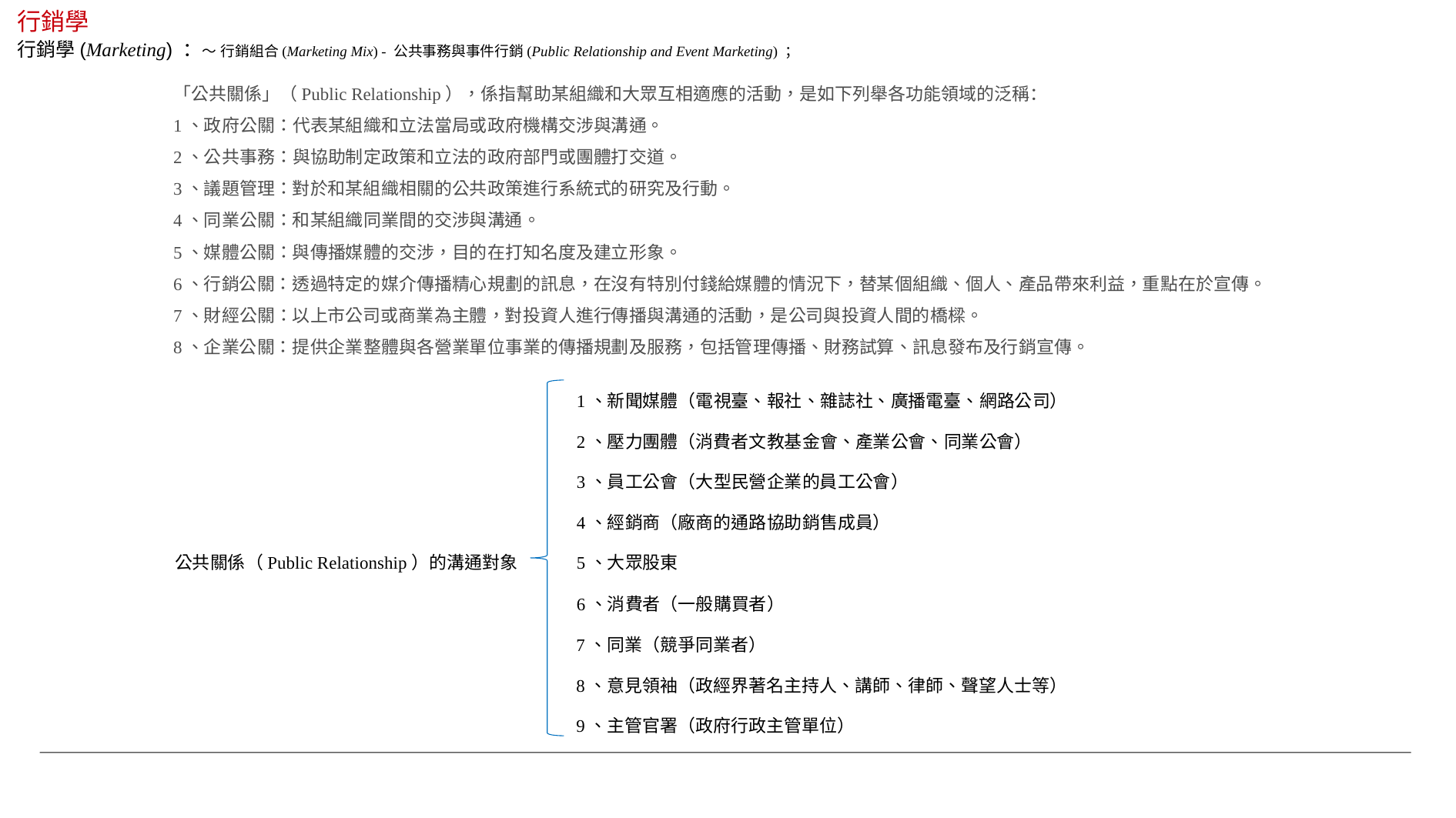

行銷學
行銷學(Marketing) ：～ 行銷組合(Marketing Mix) - 公共事務與事件行銷(Public Relationship and Event Marketing) ；
「公共關係」（Public Relationship），係指幫助某組織和大眾互相適應的活動，是如下列舉各功能領域的泛稱：
1、政府公關：代表某組織和立法當局或政府機構交涉與溝通。
2、公共事務：與協助制定政策和立法的政府部門或團體打交道。
3、議題管理：對於和某組織相關的公共政策進行系統式的研究及行動。
4、同業公關：和某組織同業間的交涉與溝通。
5、媒體公關：與傳播媒體的交涉，目的在打知名度及建立形象。
6、行銷公關：透過特定的媒介傳播精心規劃的訊息，在沒有特別付錢給媒體的情況下，替某個組織、個人、產品帶來利益，重點在於宣傳。
7、財經公關：以上市公司或商業為主體，對投資人進行傳播與溝通的活動，是公司與投資人間的橋樑。
8、企業公關：提供企業整體與各營業單位事業的傳播規劃及服務，包括管理傳播、財務試算、訊息發布及行銷宣傳。
1、新聞媒體（電視臺、報社、雜誌社、廣播電臺、網路公司）

2、壓力團體（消費者文教基金會、產業公會、同業公會）
3、員工公會（大型民營企業的員工公會）
4、經銷商（廠商的通路協助銷售成員）
公共關係（Public Relationship）的溝通對象
5、大眾股東
6、消費者（一般購買者）
7、同業（競爭同業者）
8、意見領袖（政經界著名主持人、講師、律師、聲望人士等）
9、主管官署（政府行政主管單位）